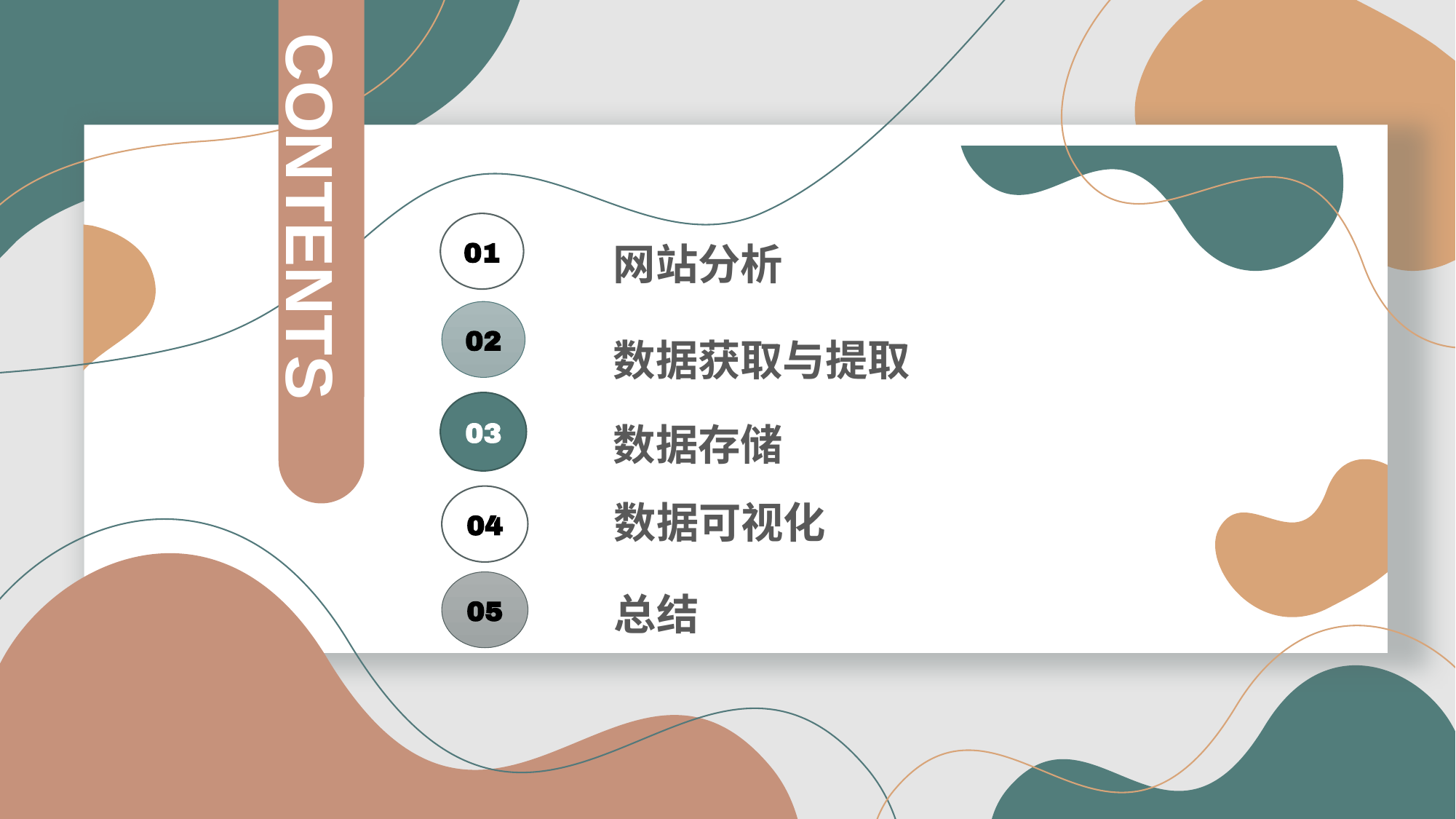

CONTENTS

01
网站分析

02
数据获取与提取
03
数据存储

04
数据可视化

05
总结